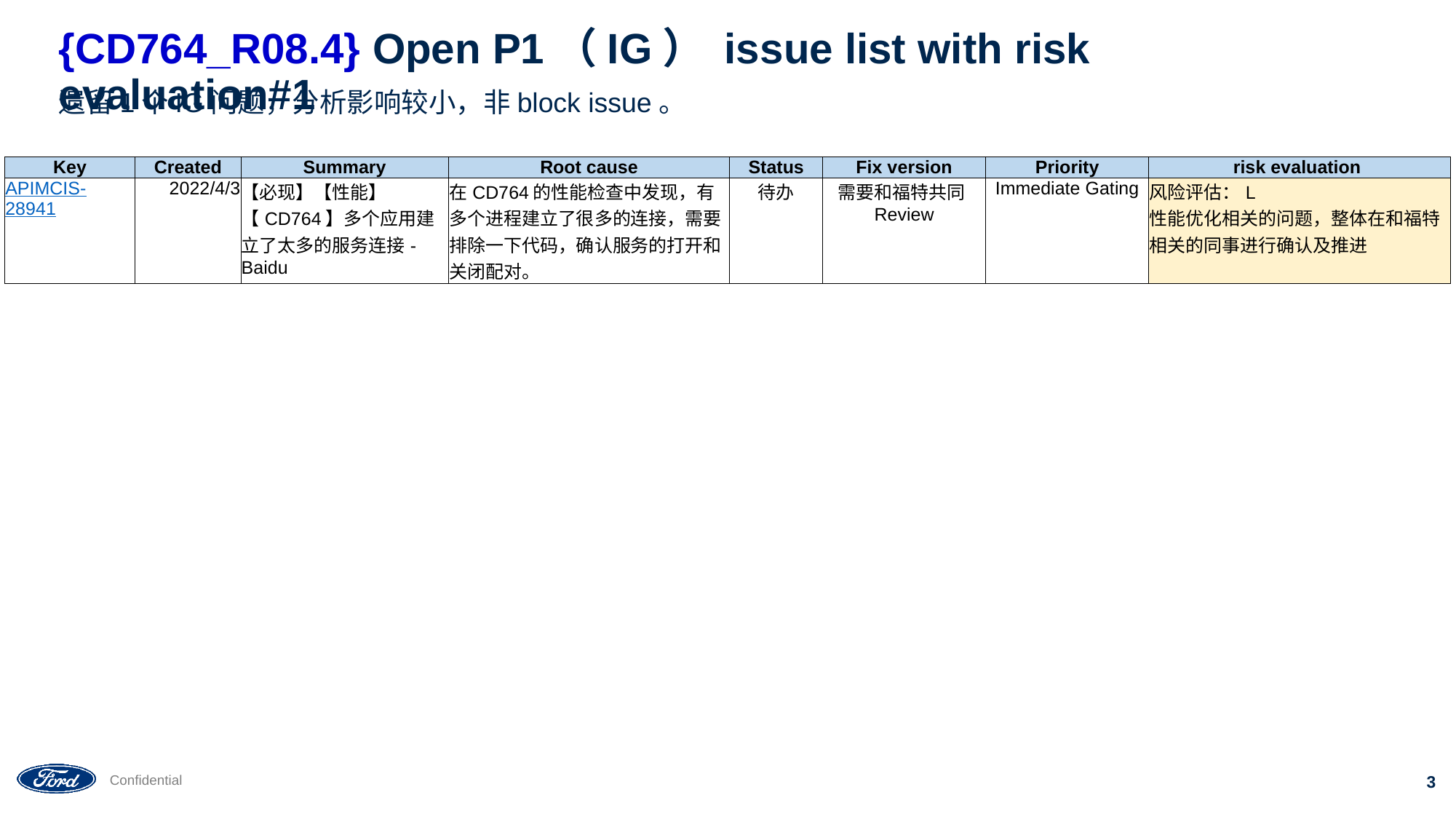

# {CD764_R08.4} Open P1（IG） issue list with risk evaluation#1
遗留1个IG问题，分析影响较小，非block issue。
| Key | Created | Summary | Root cause | Status | Fix version | Priority | risk evaluation |
| --- | --- | --- | --- | --- | --- | --- | --- |
| APIMCIS-28941 | 2022/4/3 | 【必现】【性能】【CD764】多个应用建立了太多的服务连接-Baidu | 在CD764的性能检查中发现，有多个进程建立了很多的连接，需要排除一下代码，确认服务的打开和关闭配对。 | 待办 | 需要和福特共同Review | Immediate Gating | 风险评估：L 性能优化相关的问题，整体在和福特相关的同事进行确认及推进 |